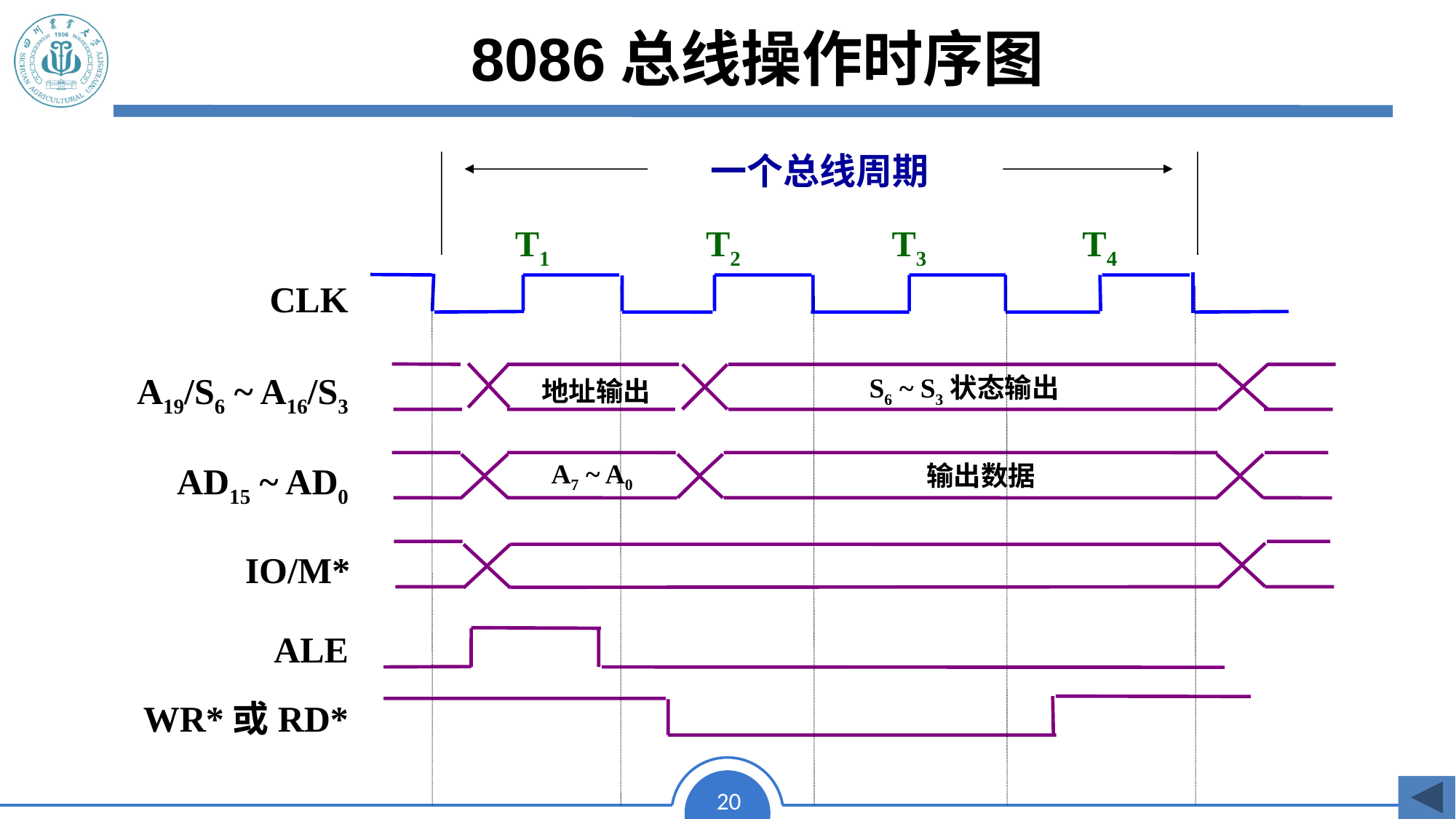

8086总线操作时序图
一个总线周期

T1
T2
T3
T4

CLK

A19/S6 ~ A16/S3
S6 ~ S3状态输出
地址输出

A7 ~ A0
AD15 ~ AD0
输出数据

IO/M*

ALE

WR*或RD*